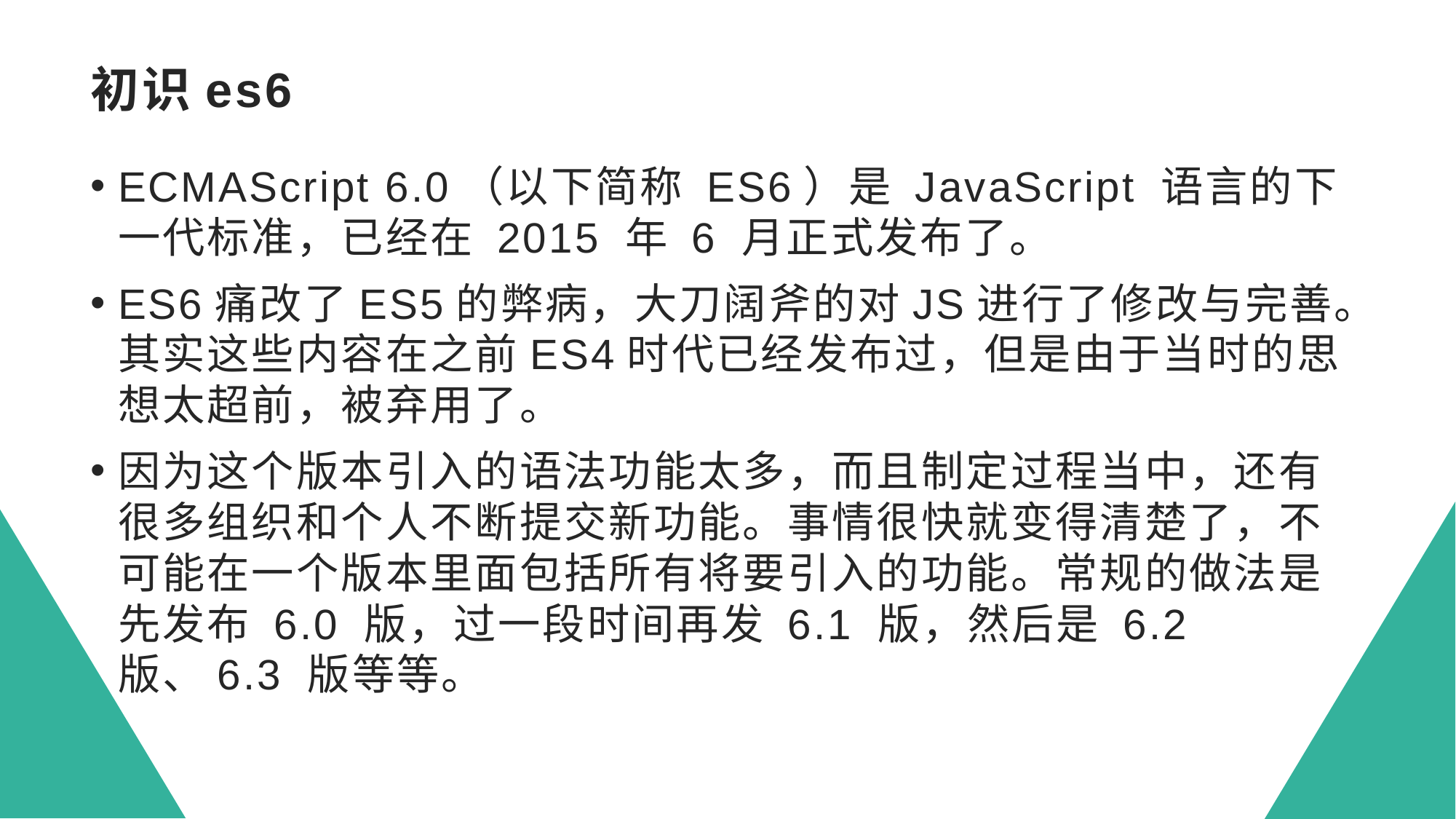

# 初识es6
ECMAScript 6.0（以下简称 ES6）是 JavaScript 语言的下一代标准，已经在 2015 年 6 月正式发布了。
ES6痛改了ES5的弊病，大刀阔斧的对JS进行了修改与完善。其实这些内容在之前ES4时代已经发布过，但是由于当时的思想太超前，被弃用了。
因为这个版本引入的语法功能太多，而且制定过程当中，还有很多组织和个人不断提交新功能。事情很快就变得清楚了，不可能在一个版本里面包括所有将要引入的功能。常规的做法是先发布 6.0 版，过一段时间再发 6.1 版，然后是 6.2 版、6.3 版等等。